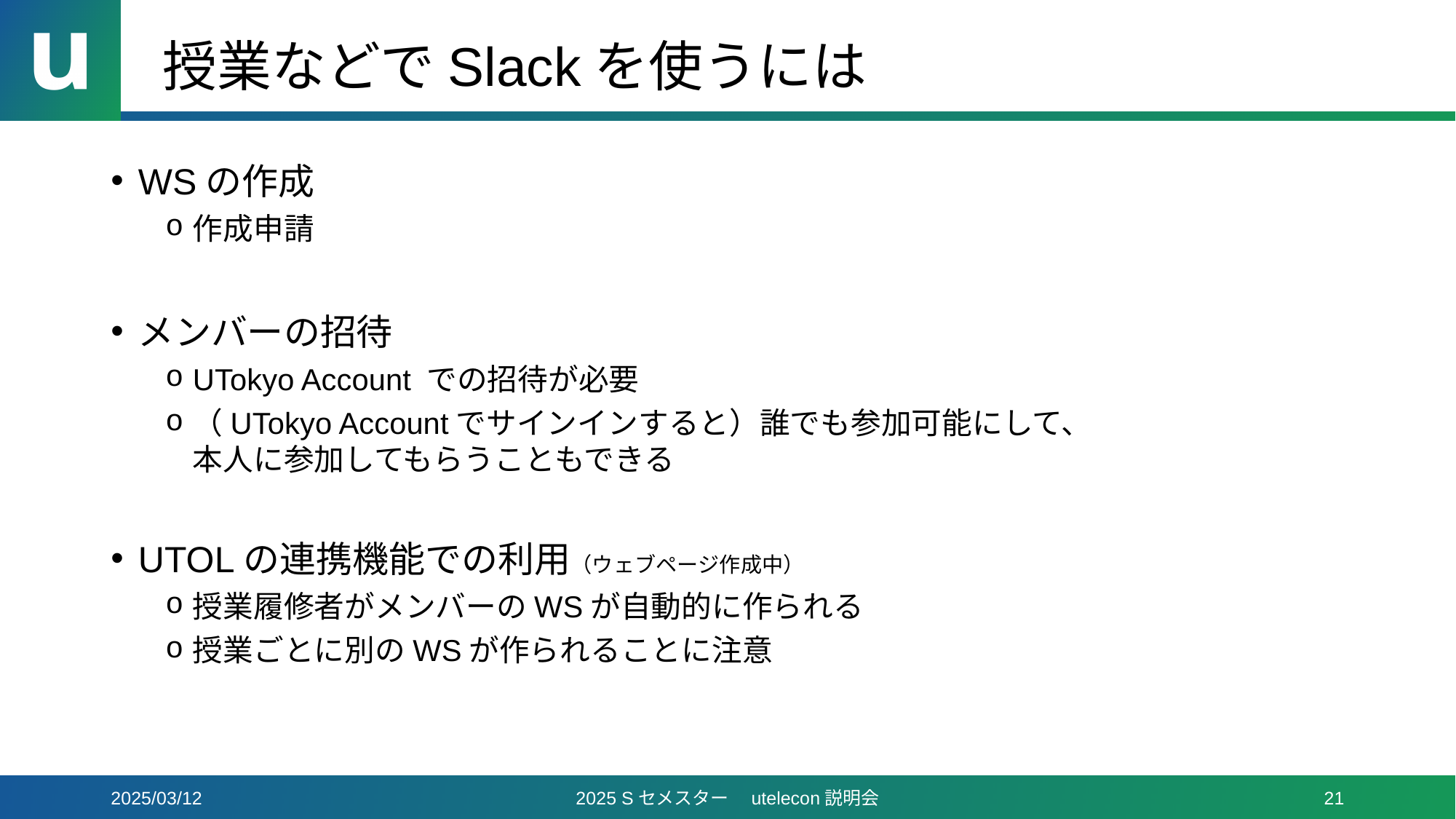

# 授業などでSlackを使うには
WSの作成
作成申請

メンバーの招待
UTokyo Account での招待が必要
（UTokyo Accountでサインインすると）誰でも参加可能にして、
本人に参加してもらうこともできる

UTOLの連携機能での利用（ウェブページ作成中）
授業履修者がメンバーのWSが自動的に作られる
授業ごとに別のWSが作られることに注意
2025/03/12
2025 Sセメスター　utelecon説明会
21